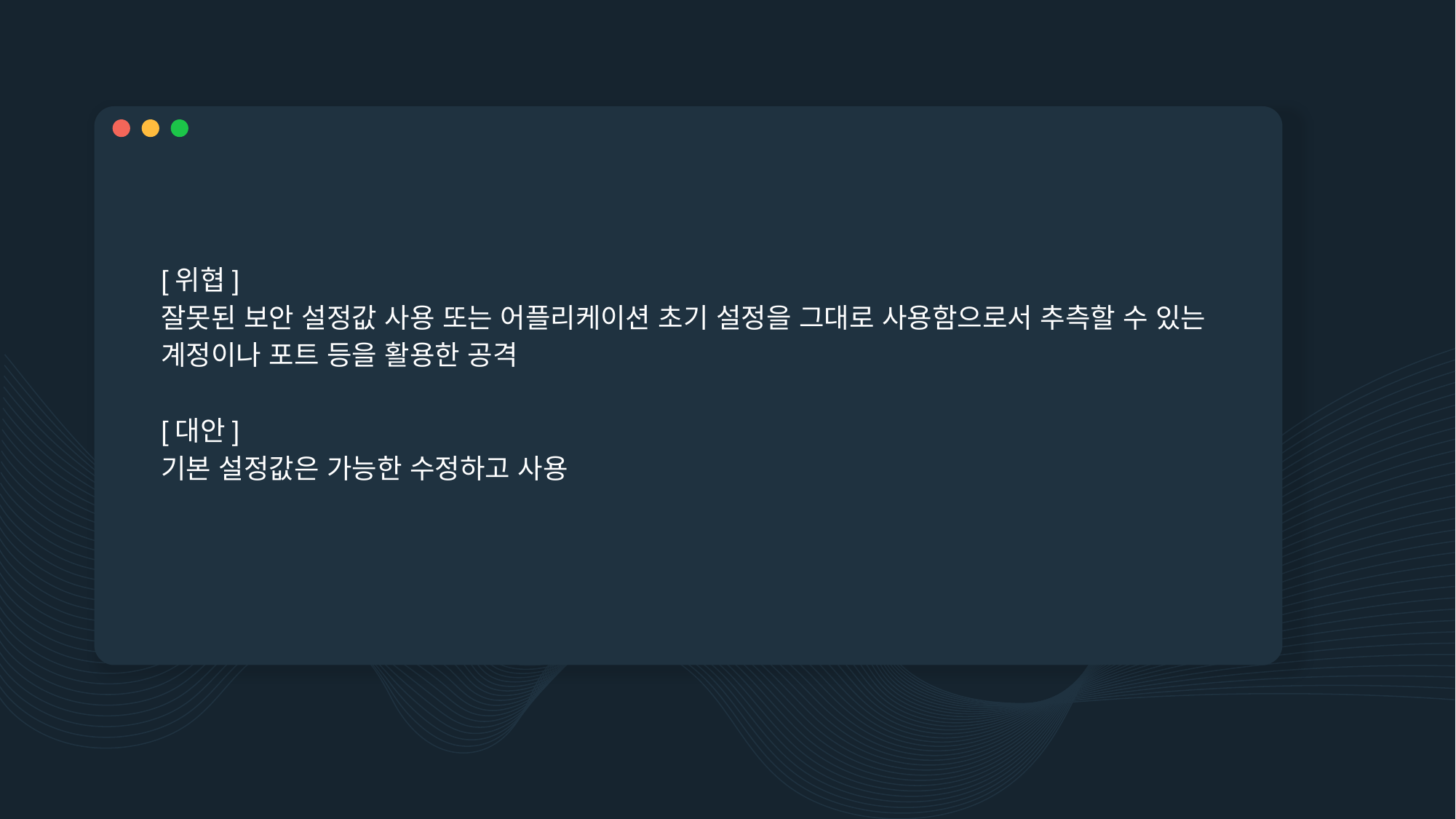

#

[위협]
잘못된 보안 설정값 사용 또는 어플리케이션 초기 설정을 그대로 사용함으로서 추측할 수 있는 계정이나 포트 등을 활용한 공격
[대안]
기본 설정값은 가능한 수정하고 사용